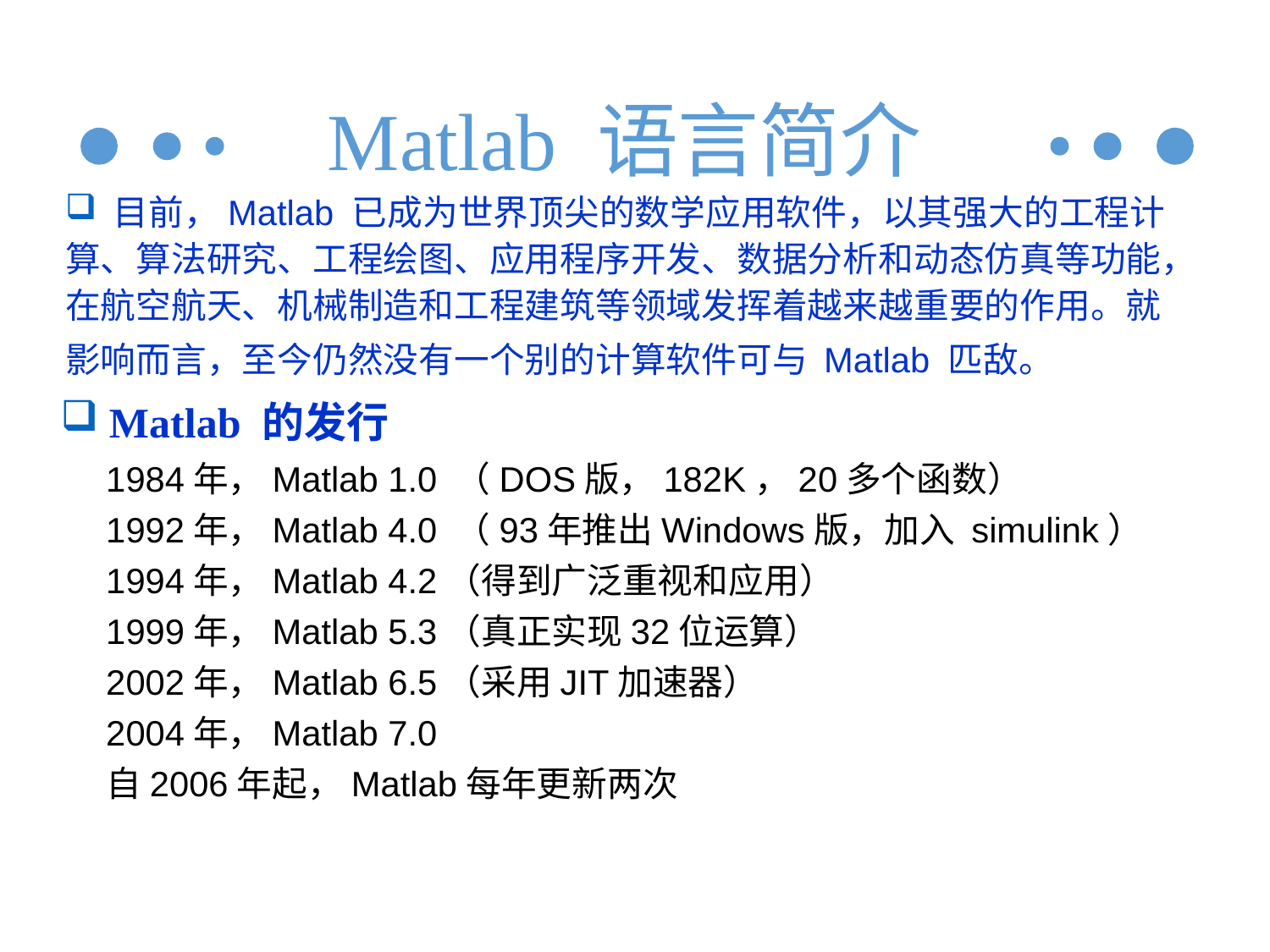

# Matlab 语言简介
 目前，Matlab 已成为世界顶尖的数学应用软件，以其强大的工程计算、算法研究、工程绘图、应用程序开发、数据分析和动态仿真等功能，在航空航天、机械制造和工程建筑等领域发挥着越来越重要的作用。就影响而言，至今仍然没有一个别的计算软件可与 Matlab 匹敌。
 Matlab 的发行
1984年，Matlab 1.0 （DOS版，182K，20多个函数）
1992年，Matlab 4.0 （93年推出Windows版，加入 simulink）
1994年，Matlab 4.2（得到广泛重视和应用）
1999年，Matlab 5.3（真正实现32位运算）
2002年，Matlab 6.5（采用JIT加速器）
2004年，Matlab 7.0
自2006年起，Matlab每年更新两次
4